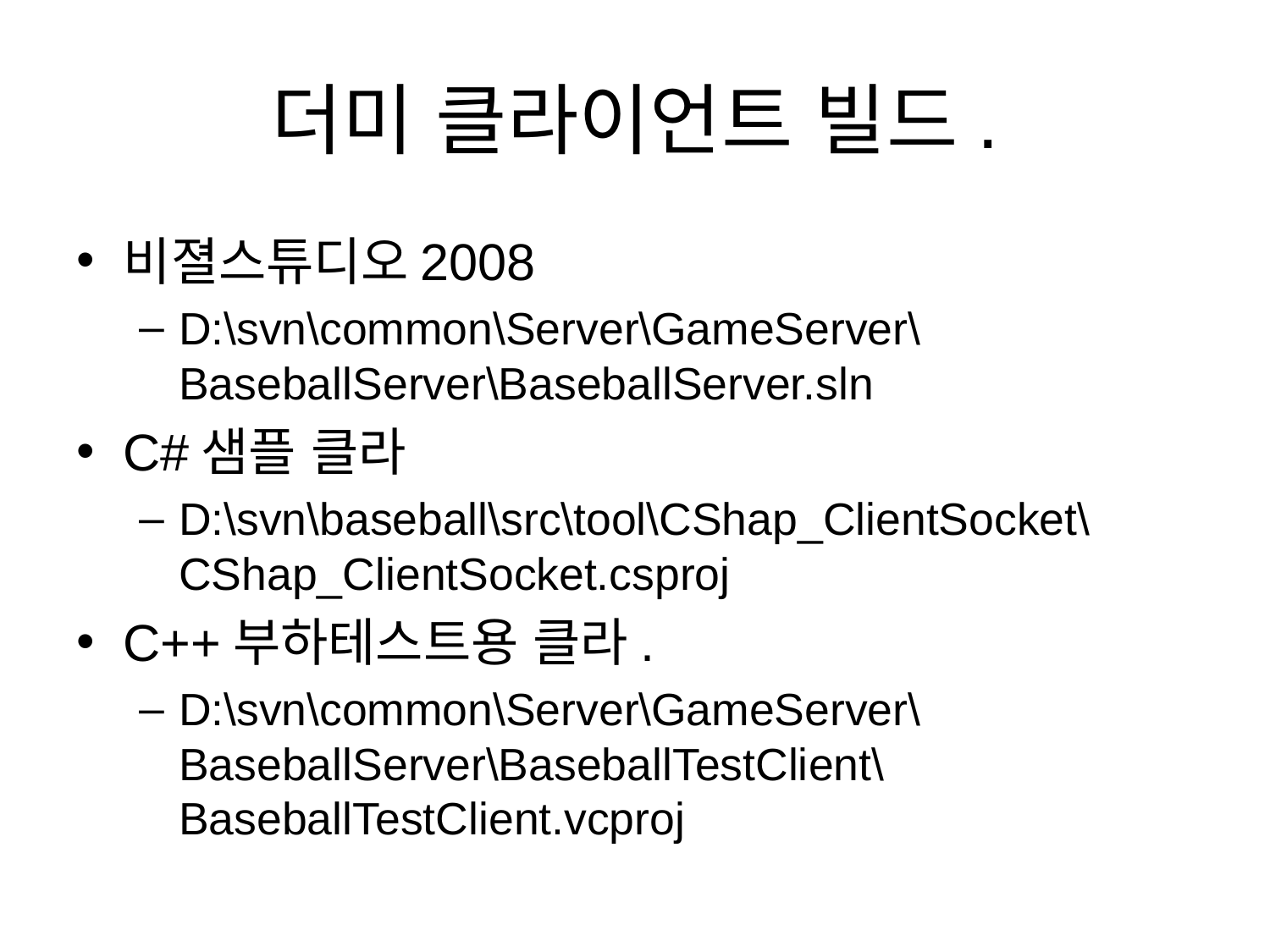

# 더미 클라이언트 빌드.
비졀스튜디오2008
D:\svn\common\Server\GameServer\BaseballServer\BaseballServer.sln
C#샘플 클라
D:\svn\baseball\src\tool\CShap_ClientSocket\CShap_ClientSocket.csproj
C++부하테스트용 클라.
D:\svn\common\Server\GameServer\BaseballServer\BaseballTestClient\BaseballTestClient.vcproj